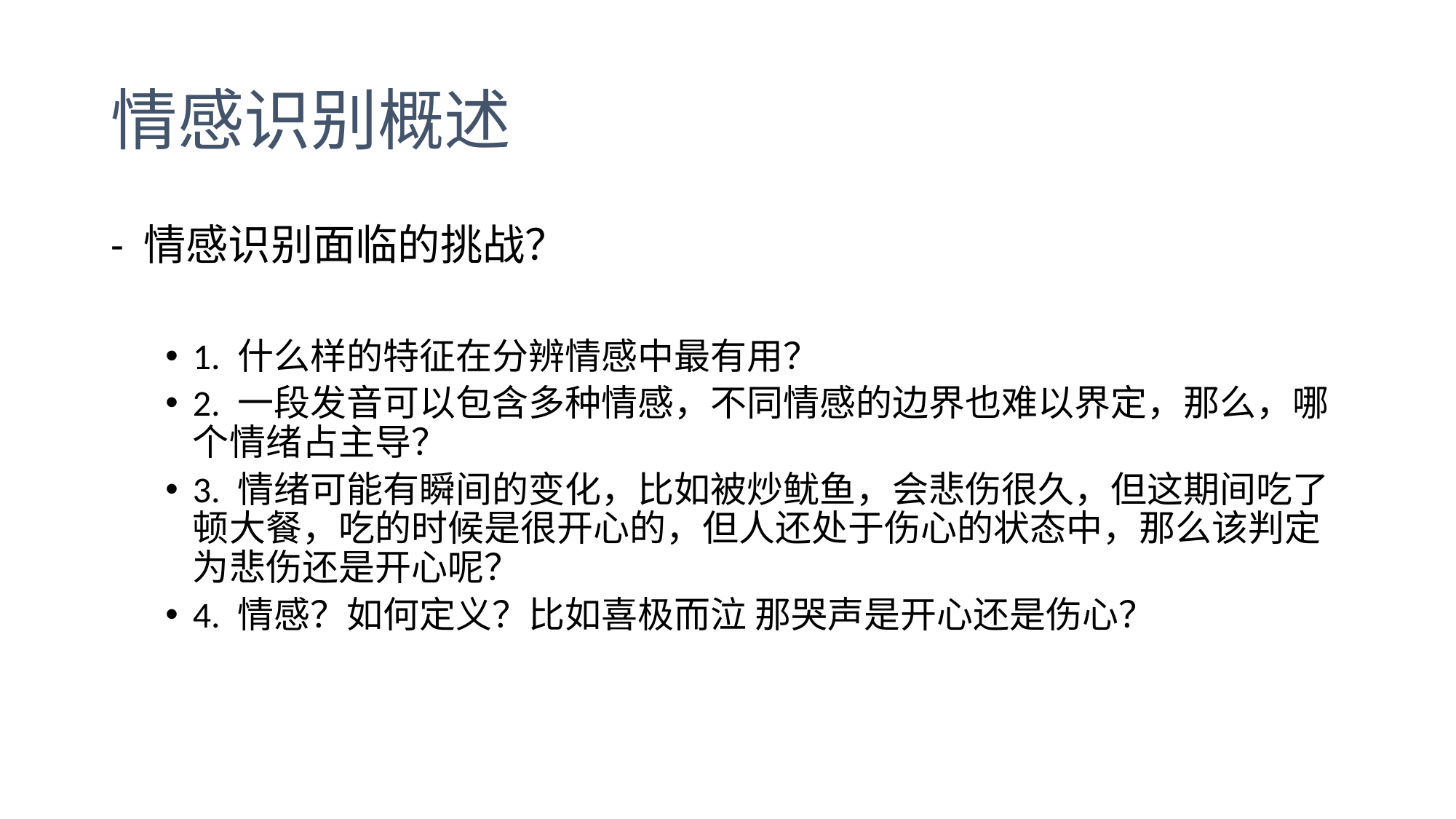

# 情感识别概述
- 情感识别面临的挑战？

1. 什么样的特征在分辨情感中最有用？
2. 一段发音可以包含多种情感，不同情感的边界也难以界定，那么，哪个情绪占主导？
3. 情绪可能有瞬间的变化，比如被炒鱿鱼，会悲伤很久，但这期间吃了顿大餐，吃的时候是很开心的，但人还处于伤心的状态中，那么该判定为悲伤还是开心呢？
4. 情感？如何定义？比如喜极而泣 那哭声是开心还是伤心？